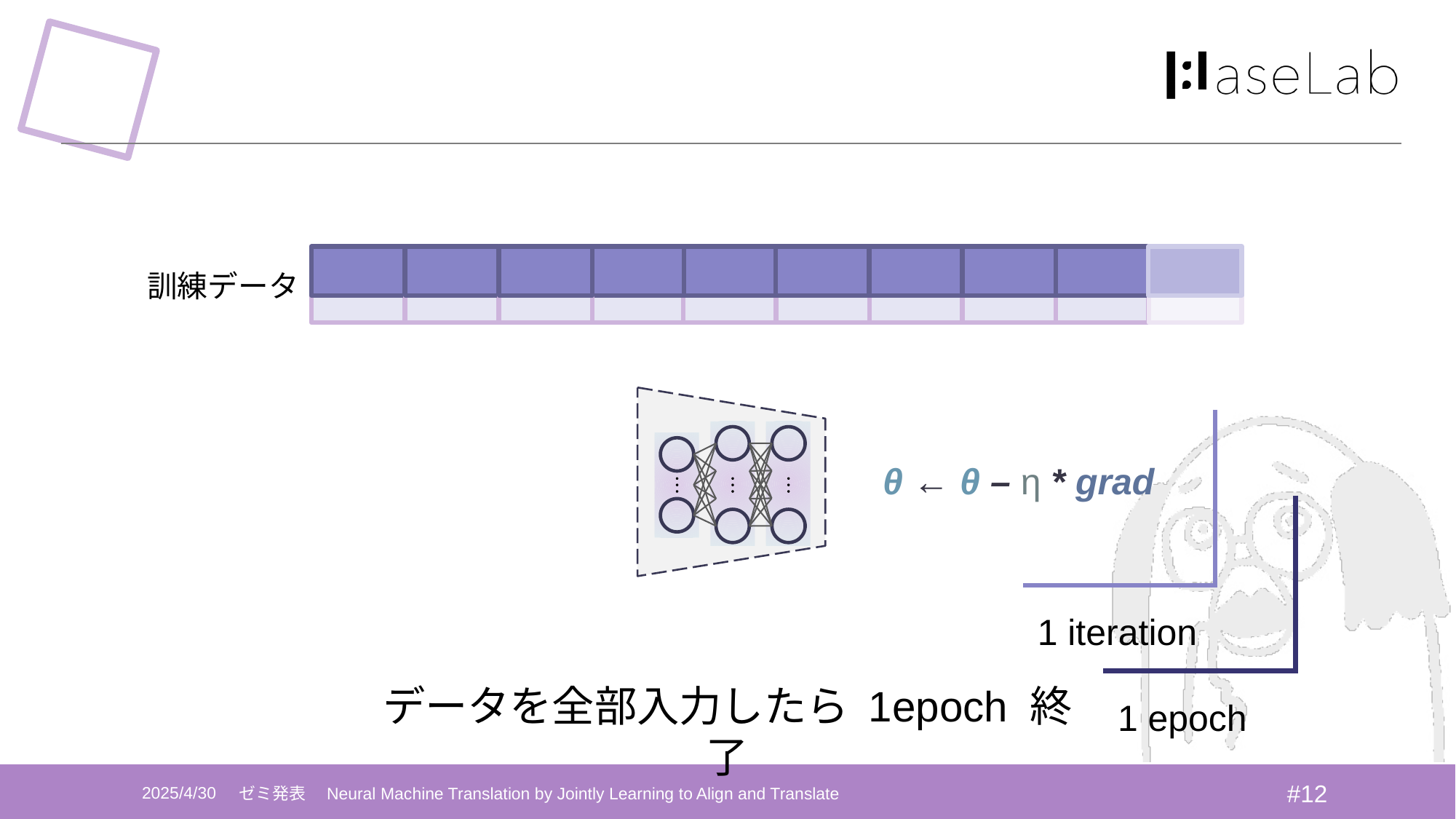

#

訓練データ

θ ← θ – η * grad
1 iteration
1 epoch
データを全部入力したら 1epoch 終了
2025/4/30
ゼミ発表　Neural Machine Translation by Jointly Learning to Align and Translate
#12